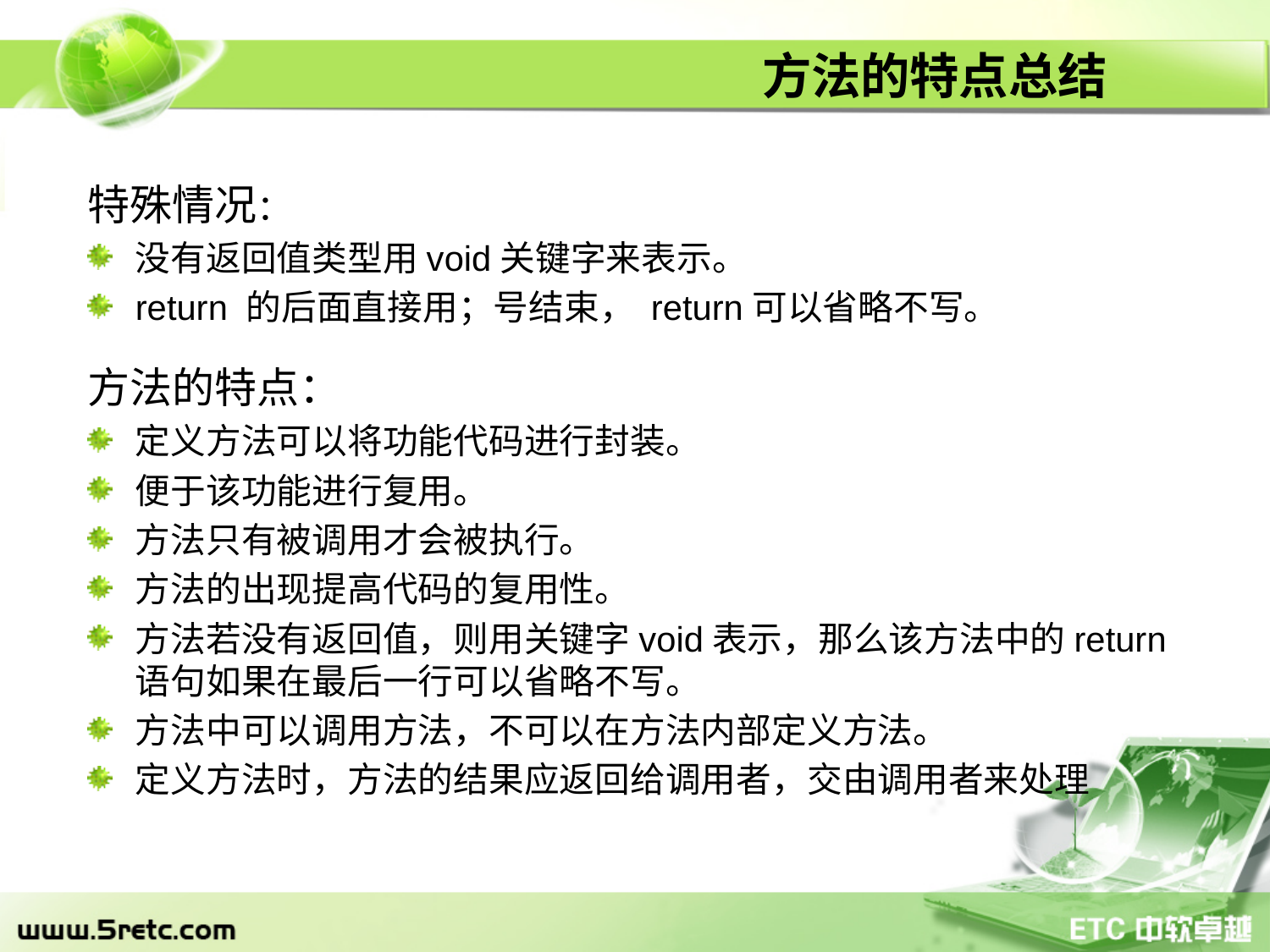

# 方法的特点总结
特殊情况：
没有返回值类型用void关键字来表示。
return 的后面直接用；号结束， return可以省略不写。
方法的特点：
定义方法可以将功能代码进行封装。
便于该功能进行复用。
方法只有被调用才会被执行。
方法的出现提高代码的复用性。
方法若没有返回值，则用关键字void表示，那么该方法中的return语句如果在最后一行可以省略不写。
方法中可以调用方法，不可以在方法内部定义方法。
定义方法时，方法的结果应返回给调用者，交由调用者来处理